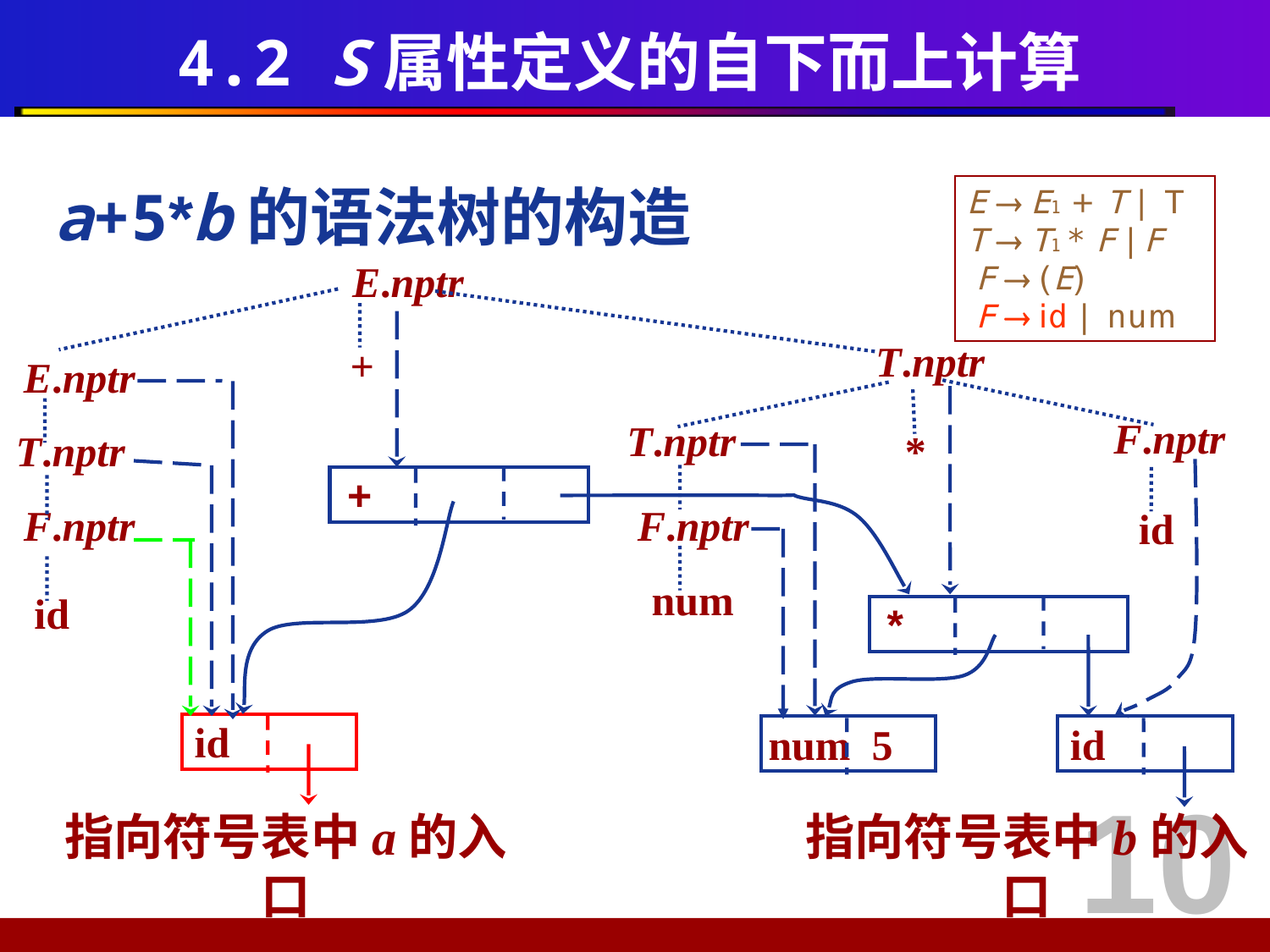

# 4.2 S属性定义的自下而上计算
E → E1 + T | T
T → T1 * F |F
 F → (E)
 F → id | num
a+5*b的语法树的构造
E.nptr

T.nptr
+
E.nptr

F.nptr
T.nptr
*
T.nptr

+

F.nptr
F.nptr
id

num
id
*

id

num  5

id

指向符号表中a的入口
指向符号表中b的入口
10